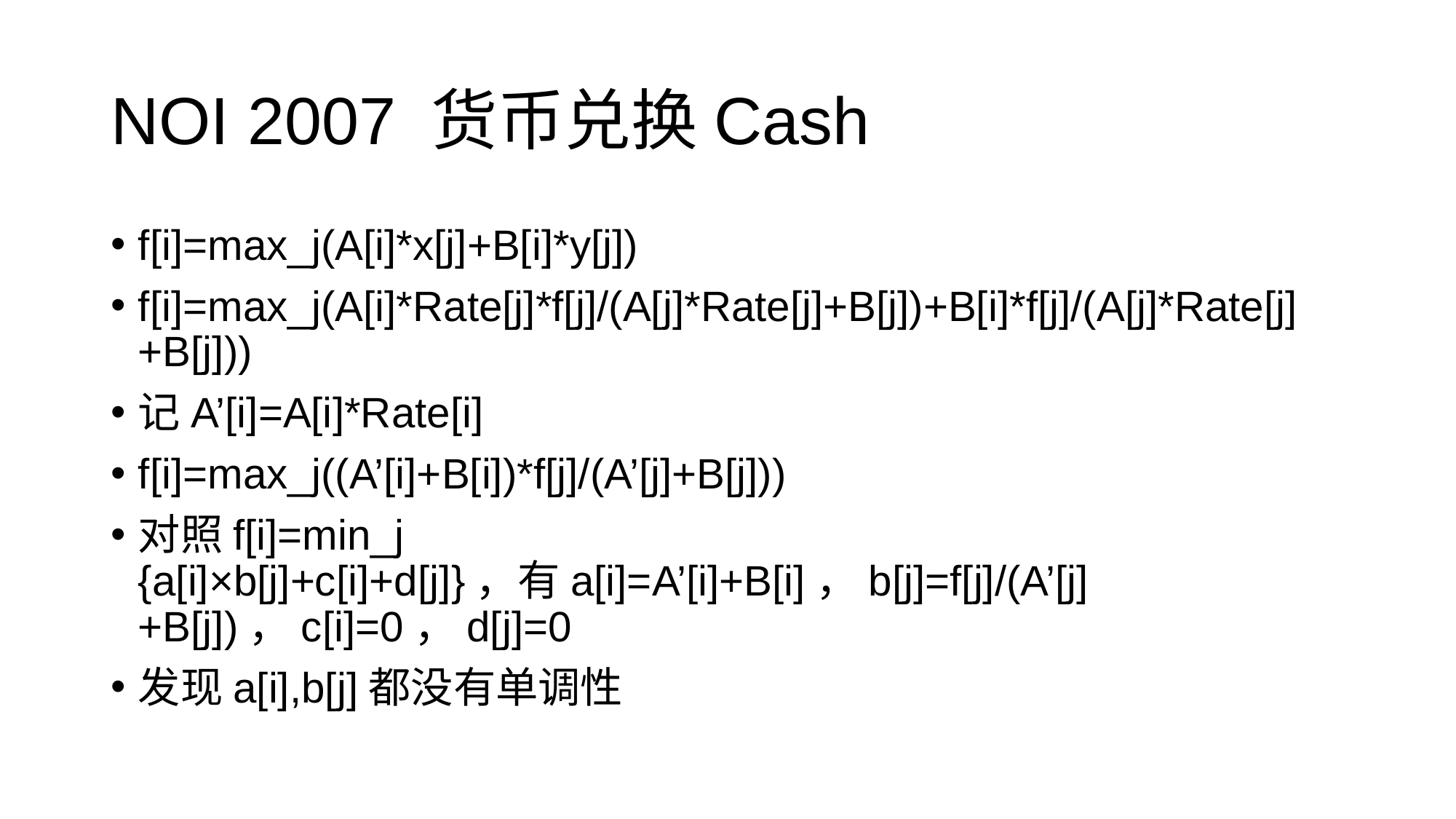

# NOI 2007 货币兑换Cash
f[i]=max_j(A[i]*x[j]+B[i]*y[j])
f[i]=max_j(A[i]*Rate[j]*f[j]/(A[j]*Rate[j]+B[j])+B[i]*f[j]/(A[j]*Rate[j]+B[j]))
记A’[i]=A[i]*Rate[i]
f[i]=max_j((A’[i]+B[i])*f[j]/(A’[j]+B[j]))
对照f[i]=min_j {a[i]×b[j]+c[i]+d[j]}，有a[i]=A’[i]+B[i]，b[j]=f[j]/(A’[j]+B[j])，c[i]=0，d[j]=0
发现a[i],b[j]都没有单调性